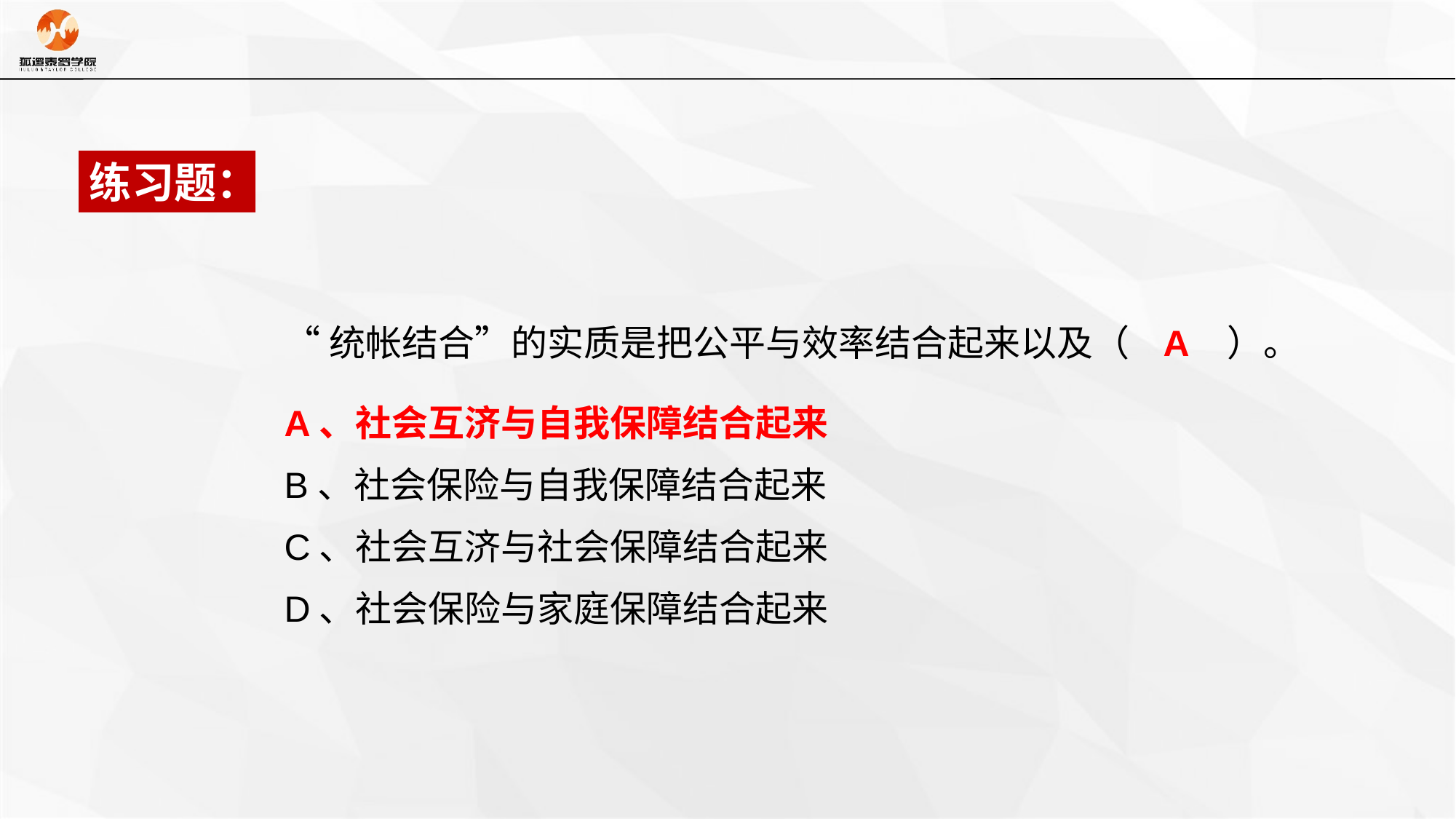

练习题：
“统帐结合”的实质是把公平与效率结合起来以及（   A   ）。
A、社会互济与自我保障结合起来
B、社会保险与自我保障结合起来
C、社会互济与社会保障结合起来
D、社会保险与家庭保障结合起来